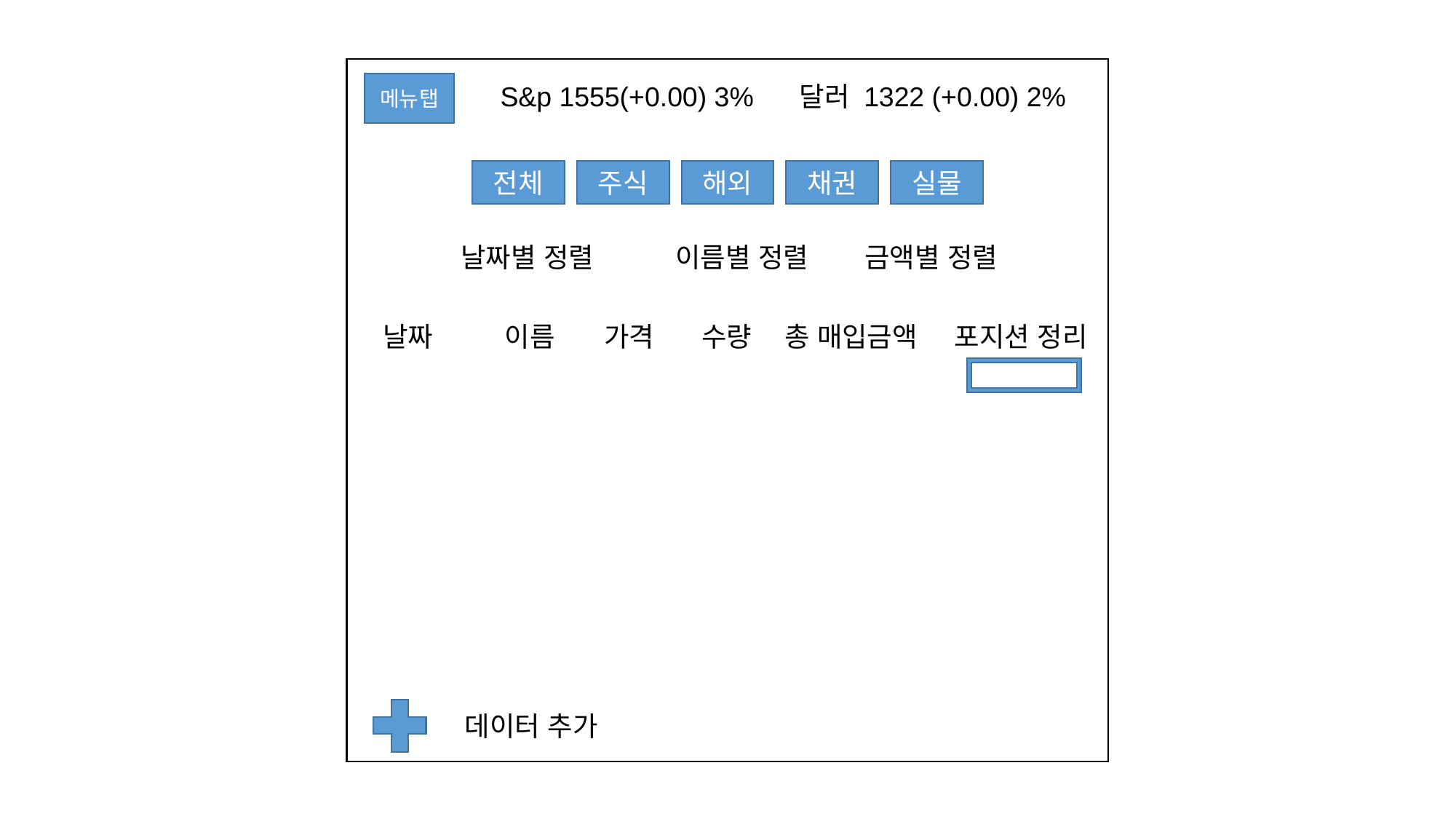

ㄷ
메뉴탭
S&p 1555(+0.00) 3%
달러 1322 (+0.00) 2%
전체
주식
해외
채권
실물
날짜별 정렬
이름별 정렬
금액별 정렬
날짜
이름
가격
수량
총 매입금액
포지션 정리

데이터 추가